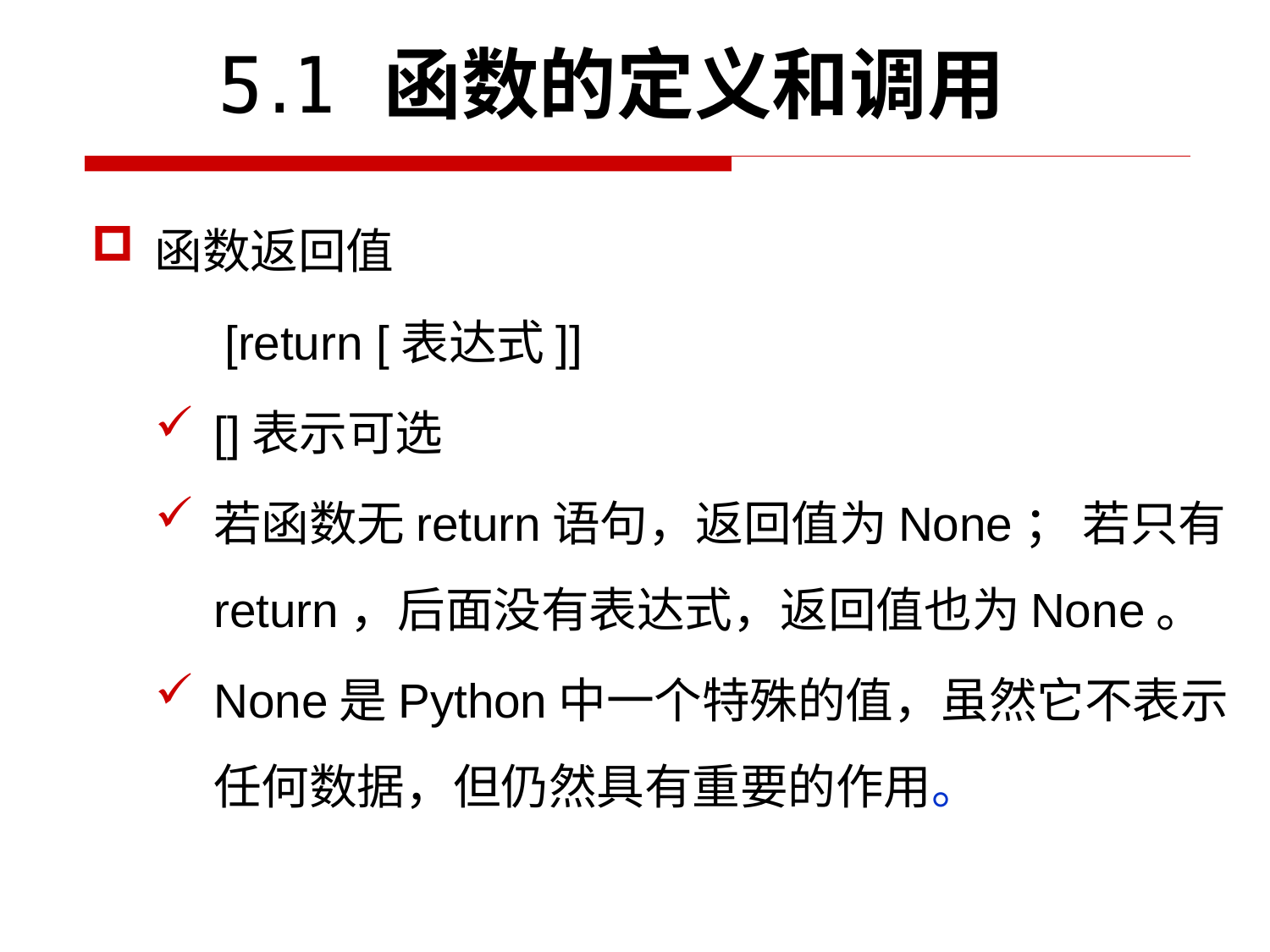

5.1 函数的定义和调用
函数返回值
          [return [表达式]]
[]表示可选
若函数无return语句，返回值为None； 若只有return，后面没有表达式，返回值也为None。
None是Python中一个特殊的值，虽然它不表示任何数据，但仍然具有重要的作用。